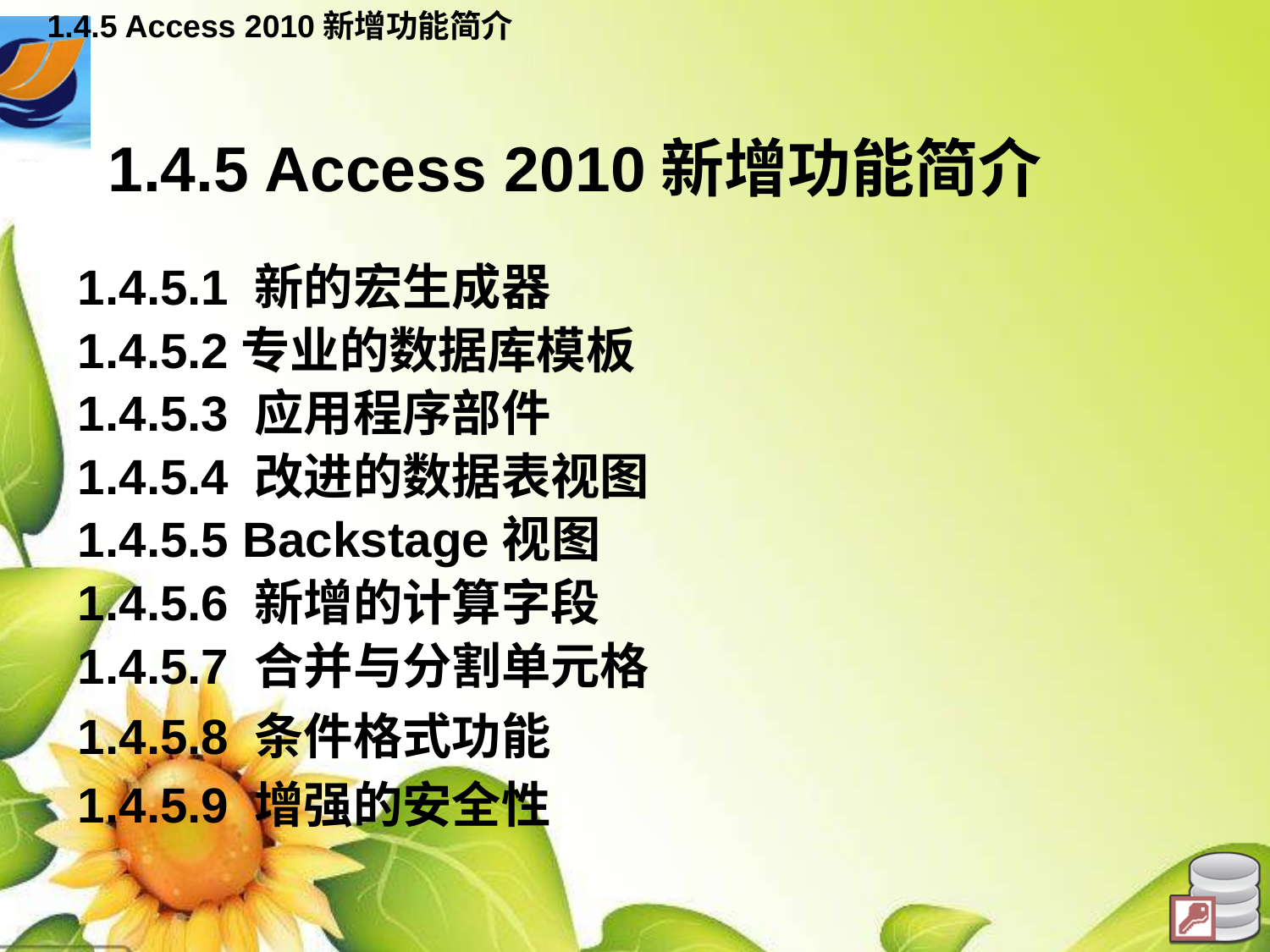

1.4.5 Access 2010新增功能简介
# 1.4.5 Access 2010新增功能简介
1.4.5.1 新的宏生成器
1.4.5.2专业的数据库模板
1.4.5.3 应用程序部件
1.4.5.4 改进的数据表视图
1.4.5.5 Backstage视图
1.4.5.6 新增的计算字段
1.4.5.7 合并与分割单元格
1.4.5.8 条件格式功能
1.4.5.9 增强的安全性